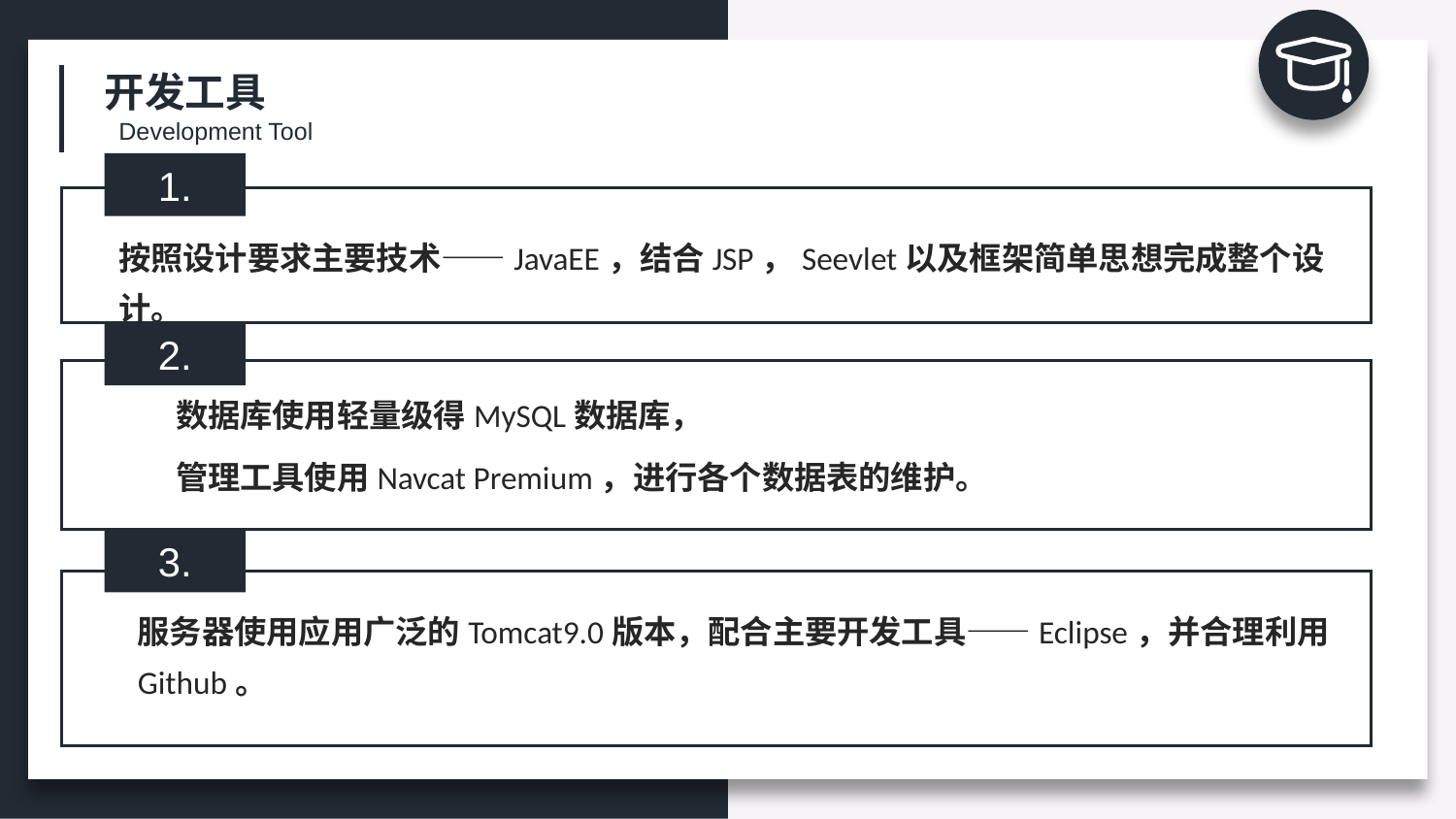

开发工具
Development Tool
1.

按照设计要求主要技术——JavaEE，结合JSP，Seevlet以及框架简单思想完成整个设计。
2.

数据库使用轻量级得MySQL数据库，
管理工具使用Navcat Premium，进行各个数据表的维护。
3.

服务器使用应用广泛的Tomcat9.0版本，配合主要开发工具——Eclipse，并合理利用Github。